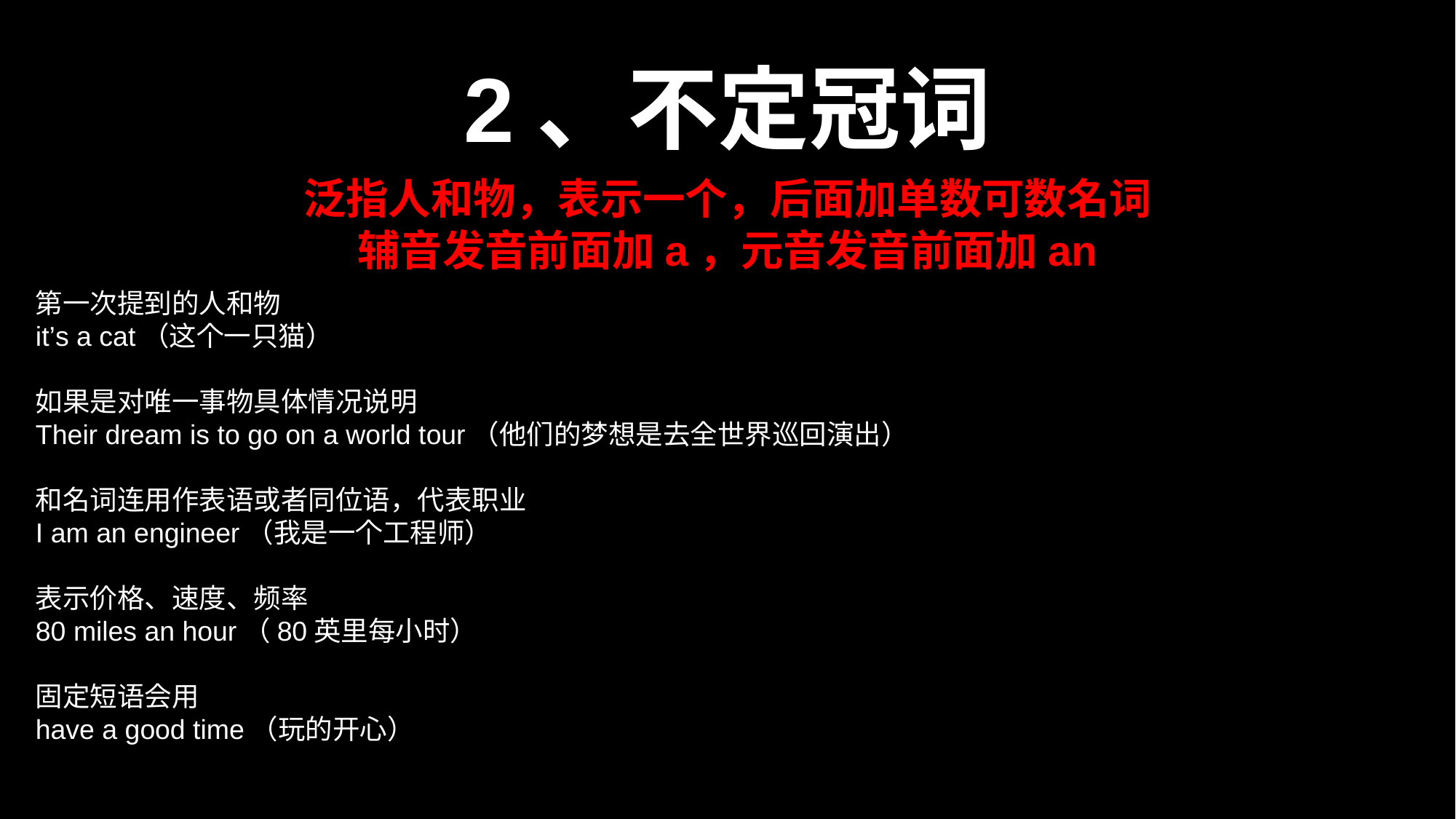

2、不定冠词
泛指人和物，表示一个，后面加单数可数名词
辅音发音前面加a，元音发音前面加an
第一次提到的人和物
it’s a cat（这个一只猫）

如果是对唯一事物具体情况说明
Their dream is to go on a world tour（他们的梦想是去全世界巡回演出）

和名词连用作表语或者同位语，代表职业
I am an engineer（我是一个工程师）

表示价格、速度、频率
80 miles an hour（80英里每小时）

固定短语会用
have a good time（玩的开心）